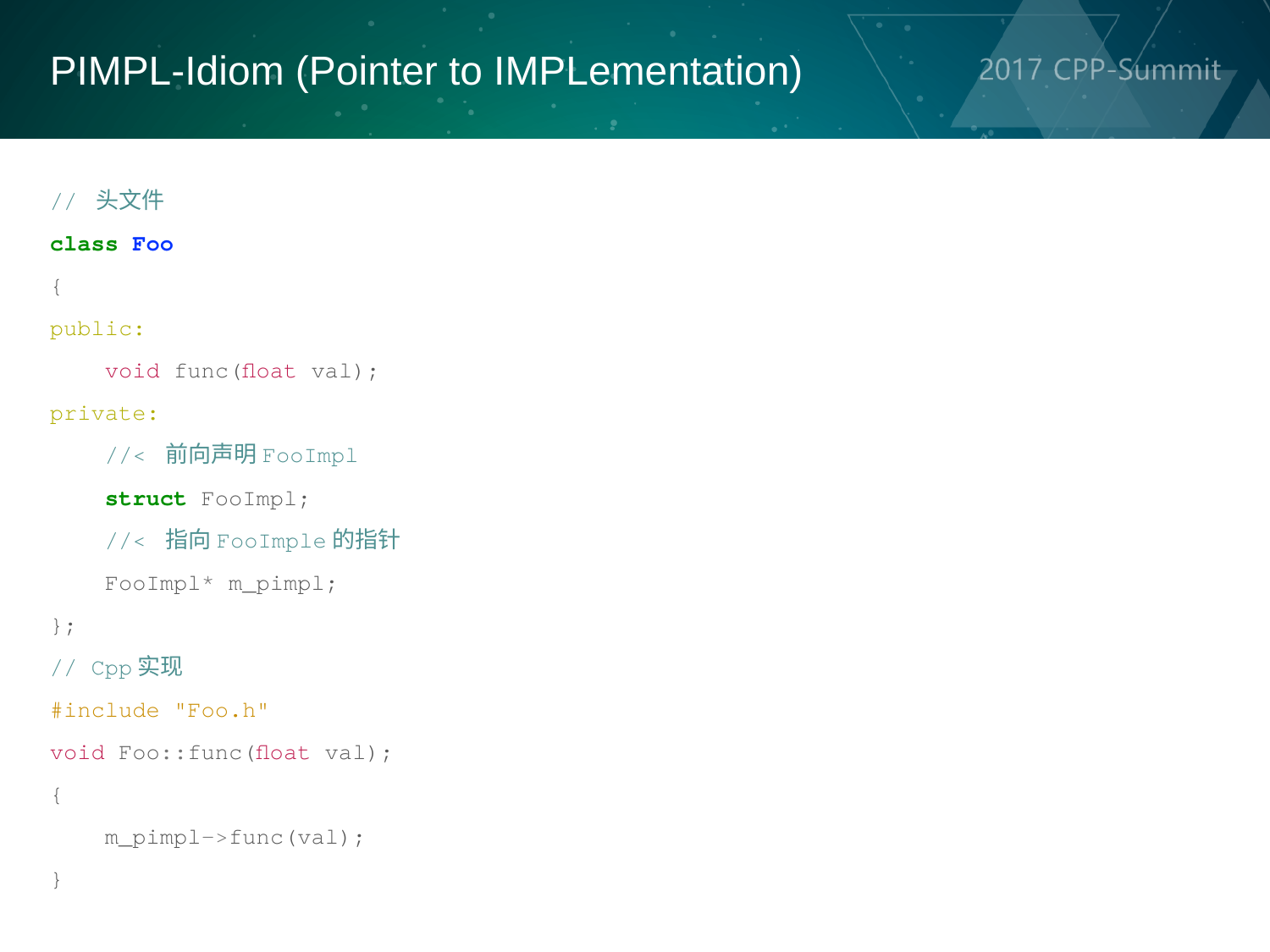

PIMPL-Idiom (Pointer to IMPLementation)
// 头文件
class Foo
{
public:
    void func(float val);
private:
    //< 前向声明FooImpl
    struct FooImpl;
    //< 指向FooImple的指针
    FooImpl* m_pimpl;
};
// Cpp实现
#include "Foo.h"
void Foo::func(float val);
{
    m_pimpl->func(val);
}